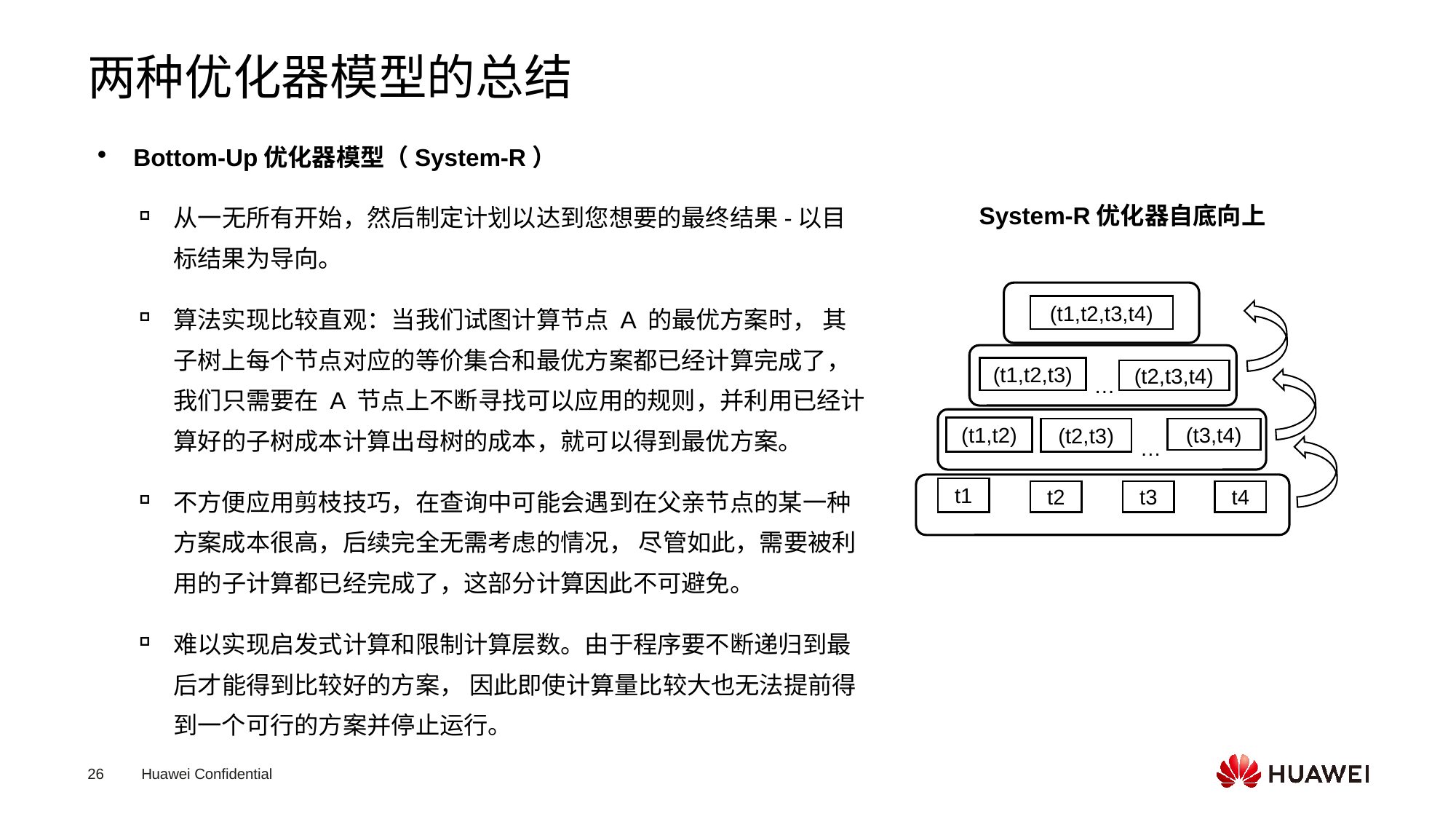

# 两种优化器模型的总结
Bottom-Up优化器模型（System-R）
从一无所有开始，然后制定计划以达到您想要的最终结果-以目标结果为导向。
算法实现比较直观：当我们试图计算节点 A 的最优方案时， 其子树上每个节点对应的等价集合和最优方案都已经计算完成了，我们只需要在 A 节点上不断寻找可以应用的规则，并利用已经计算好的子树成本计算出母树的成本，就可以得到最优方案。
不方便应用剪枝技巧，在查询中可能会遇到在父亲节点的某一种方案成本很高，后续完全无需考虑的情况， 尽管如此，需要被利用的子计算都已经完成了，这部分计算因此不可避免。
难以实现启发式计算和限制计算层数。由于程序要不断递归到最后才能得到比较好的方案， 因此即使计算量比较大也无法提前得到一个可行的方案并停止运行。

System-R优化器自底向上

(t1,t2,t3,t4)

(t1,t2,t3)
(t2,t3,t4)
…

(t1,t2)
(t3,t4)
(t2,t3)
…

t1
t2
t3
t4